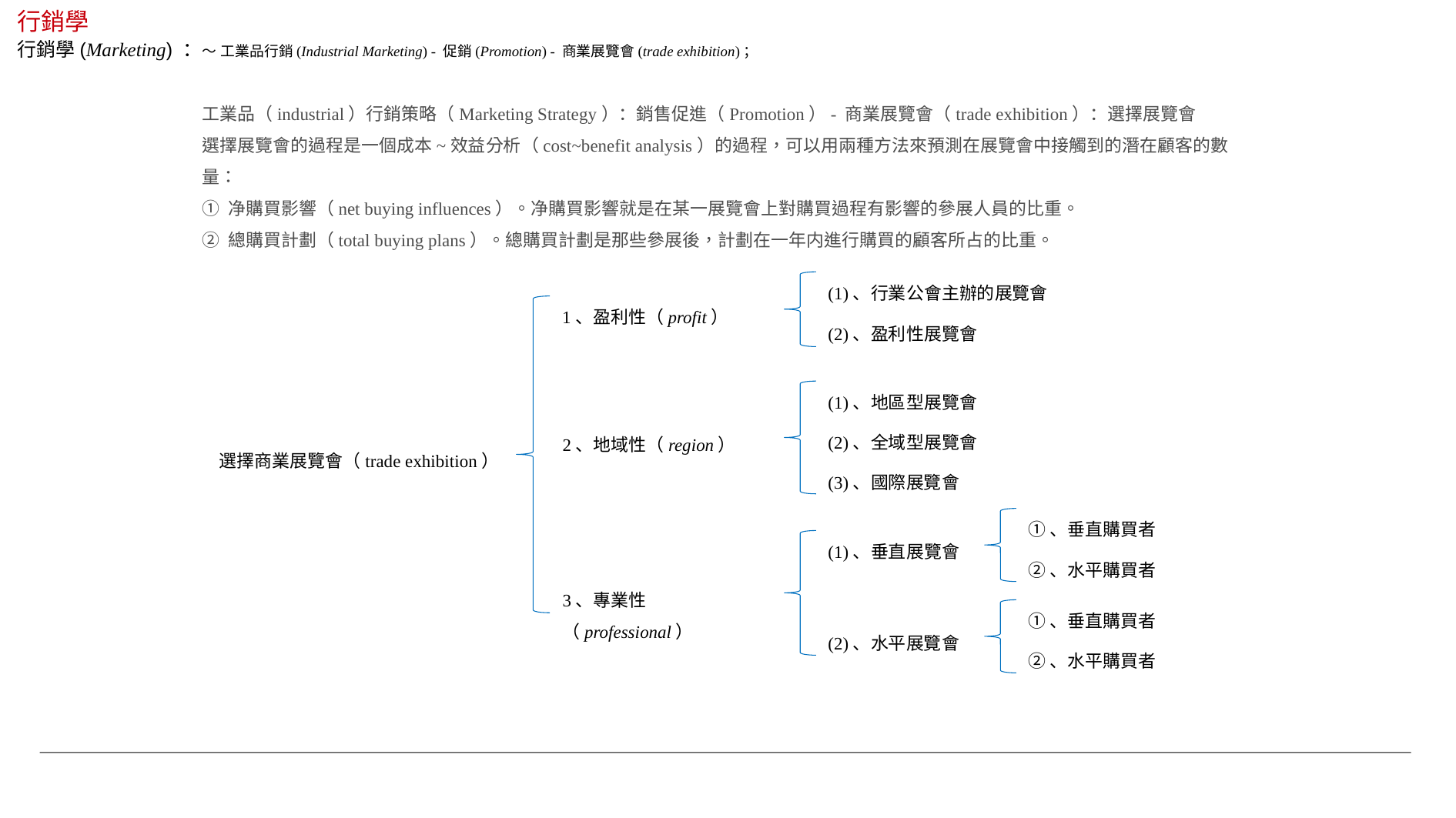

行銷學
行銷學(Marketing) ：～ 工業品行銷(Industrial Marketing) - 促銷(Promotion) - 商業展覽會(trade exhibition)；
工業品（industrial）行銷策略（Marketing Strategy）：銷售促進（Promotion）- 商業展覽會（trade exhibition）：選擇展覽會
選擇展覽會的過程是一個成本~效益分析（cost~benefit analysis）的過程，可以用兩種方法來預測在展覽會中接觸到的潛在顧客的數量：
① 净購買影響（net buying influences）。净購買影響就是在某一展覽會上對購買過程有影響的參展人員的比重。
② 總購買計劃（total buying plans）。總購買計劃是那些參展後，計劃在一年内進行購買的顧客所占的比重。
(1)、行業公會主辦的展覽會

1、盈利性（profit）

(2)、盈利性展覽會
(1)、地區型展覽會

(2)、全域型展覽會
2、地域性（region）
選擇商業展覽會（trade exhibition）
(3)、國際展覽會
①、垂直購買者

(1)、垂直展覽會

②、水平購買者
3、專業性（professional）
①、垂直購買者

(2)、水平展覽會
②、水平購買者